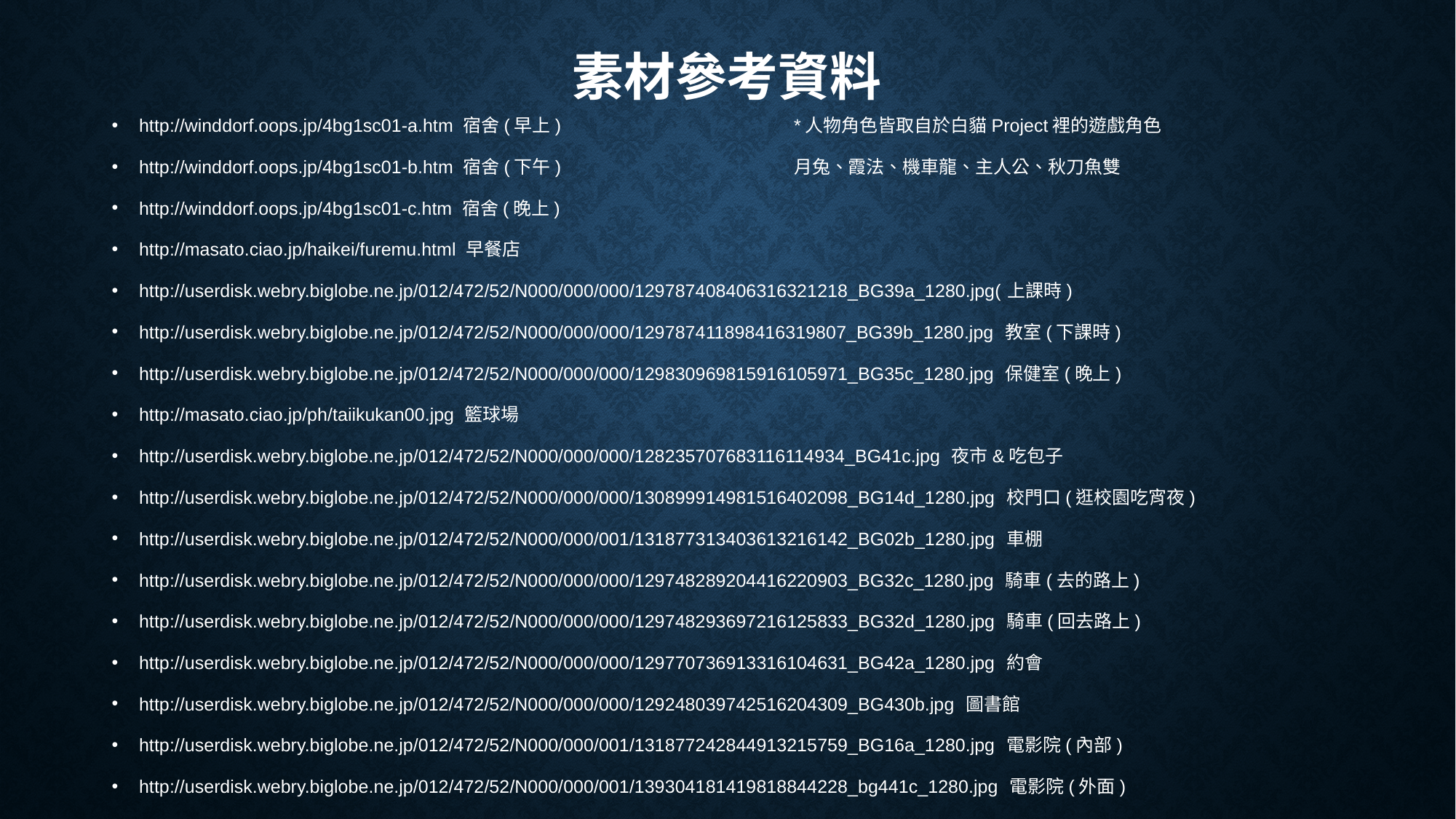

# 素材參考資料
http://winddorf.oops.jp/4bg1sc01-a.htm 宿舍(早上)			*人物角色皆取自於白貓Project裡的遊戲角色
http://winddorf.oops.jp/4bg1sc01-b.htm 宿舍(下午)			月兔、霞法、機車龍、主人公、秋刀魚雙
http://winddorf.oops.jp/4bg1sc01-c.htm 宿舍(晚上)
http://masato.ciao.jp/haikei/furemu.html 早餐店
http://userdisk.webry.biglobe.ne.jp/012/472/52/N000/000/000/129787408406316321218_BG39a_1280.jpg(上課時)
http://userdisk.webry.biglobe.ne.jp/012/472/52/N000/000/000/129787411898416319807_BG39b_1280.jpg 教室(下課時)
http://userdisk.webry.biglobe.ne.jp/012/472/52/N000/000/000/129830969815916105971_BG35c_1280.jpg 保健室(晚上)
http://masato.ciao.jp/ph/taiikukan00.jpg 籃球場
http://userdisk.webry.biglobe.ne.jp/012/472/52/N000/000/000/128235707683116114934_BG41c.jpg 夜市&吃包子
http://userdisk.webry.biglobe.ne.jp/012/472/52/N000/000/000/130899914981516402098_BG14d_1280.jpg 校門口(逛校園吃宵夜)
http://userdisk.webry.biglobe.ne.jp/012/472/52/N000/000/001/131877313403613216142_BG02b_1280.jpg 車棚
http://userdisk.webry.biglobe.ne.jp/012/472/52/N000/000/000/129748289204416220903_BG32c_1280.jpg 騎車(去的路上)
http://userdisk.webry.biglobe.ne.jp/012/472/52/N000/000/000/129748293697216125833_BG32d_1280.jpg 騎車(回去路上)
http://userdisk.webry.biglobe.ne.jp/012/472/52/N000/000/000/129770736913316104631_BG42a_1280.jpg 約會
http://userdisk.webry.biglobe.ne.jp/012/472/52/N000/000/000/129248039742516204309_BG430b.jpg 圖書館
http://userdisk.webry.biglobe.ne.jp/012/472/52/N000/000/001/131877242844913215759_BG16a_1280.jpg 電影院(內部)
http://userdisk.webry.biglobe.ne.jp/012/472/52/N000/000/001/139304181419818844228_bg441c_1280.jpg 電影院(外面)